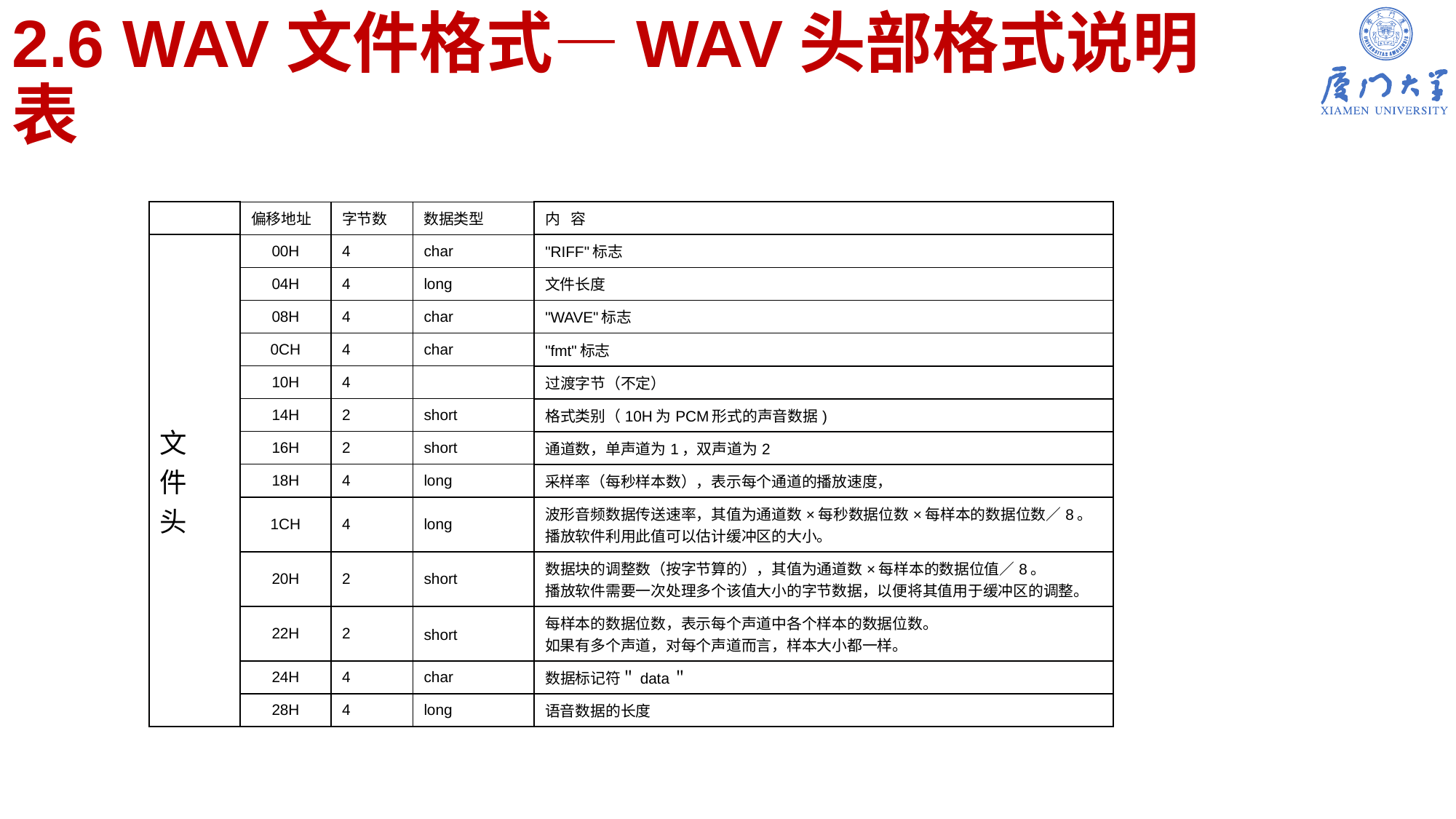

# 2.6 WAV文件格式—WAV头部格式说明表
|  | 偏移地址 | 字节数 | 数据类型 | 内   容 |
| --- | --- | --- | --- | --- |
| 文 件 头 | 00H | 4 | char | "RIFF"标志 |
|  | 04H | 4 | long | 文件长度 |
|  | 08H | 4 | char | "WAVE"标志 |
|  | 0CH | 4 | char | "fmt"标志 |
|  | 10H | 4 |  | 过渡字节（不定） |
|  | 14H | 2 | short | 格式类别（10H为PCM形式的声音数据) |
|  | 16H | 2 | short | 通道数，单声道为1，双声道为2 |
|  | 18H | 4 | long | 采样率（每秒样本数），表示每个通道的播放速度， |
|  | 1CH | 4 | long | 波形音频数据传送速率，其值为通道数×每秒数据位数×每样本的数据位数／8。 播放软件利用此值可以估计缓冲区的大小。 |
|  | 20H | 2 | short | 数据块的调整数（按字节算的），其值为通道数×每样本的数据位值／8。 播放软件需要一次处理多个该值大小的字节数据，以便将其值用于缓冲区的调整。 |
|  | 22H | 2 | short | 每样本的数据位数，表示每个声道中各个样本的数据位数。 如果有多个声道，对每个声道而言，样本大小都一样。 |
|  | 24H | 4 | char | 数据标记符＂data＂ |
|  | 28H | 4 | long | 语音数据的长度 |